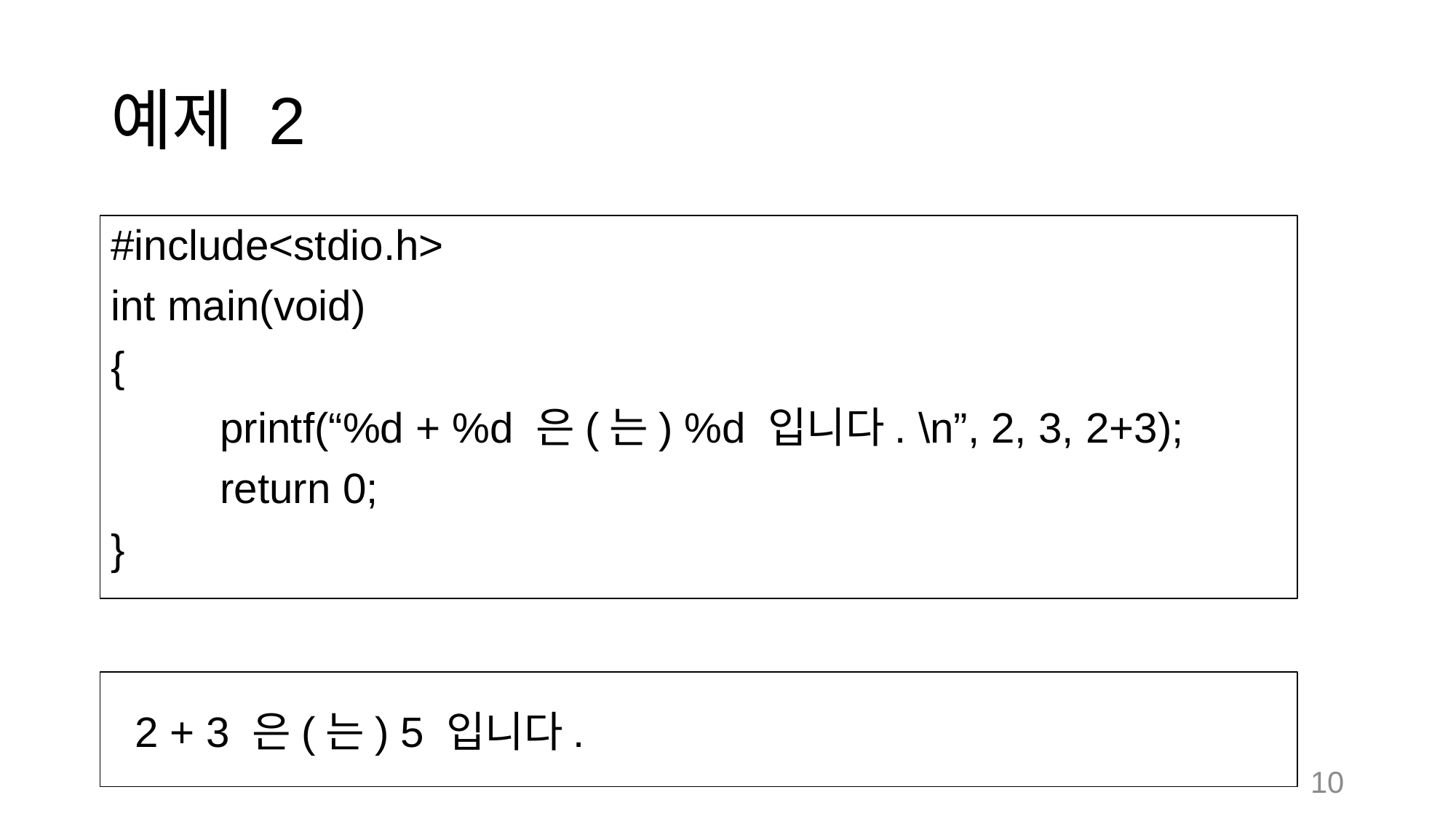

# 예제 2

#include<stdio.h>
int main(void)
{
 	printf(“%d + %d 은(는) %d 입니다. \n”, 2, 3, 2+3);
	return 0;
}

  2 + 3 은(는) 5 입니다.

10